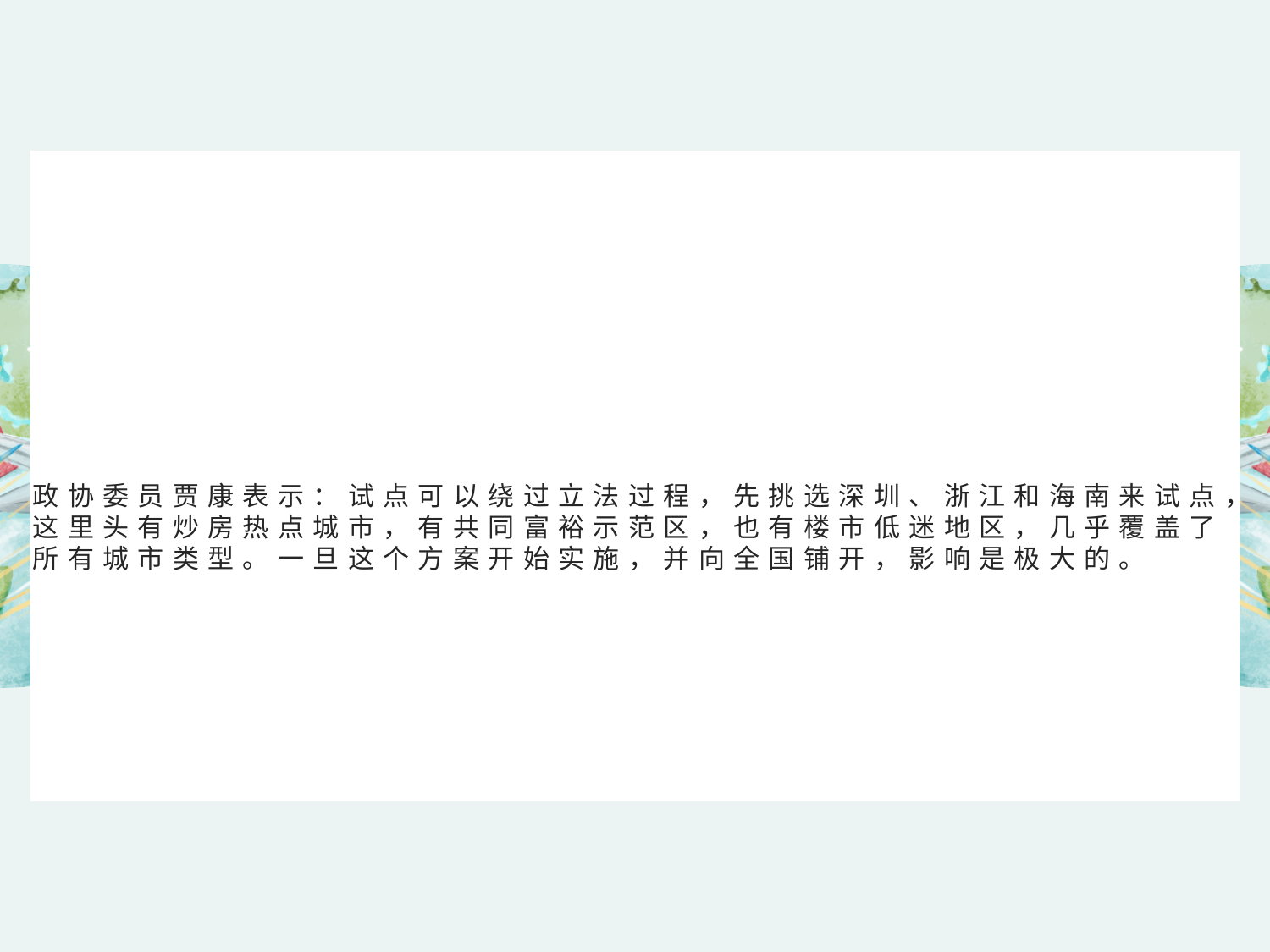

政协委员贾康表示：试点可以绕过立法过程，先挑选深圳、浙江和海南来试点，这里头有炒房热点城市，有共同富裕示范区，也有楼市低迷地区，几乎覆盖了所有城市类型。一旦这个方案开始实施，并向全国铺开，影响是极大的。